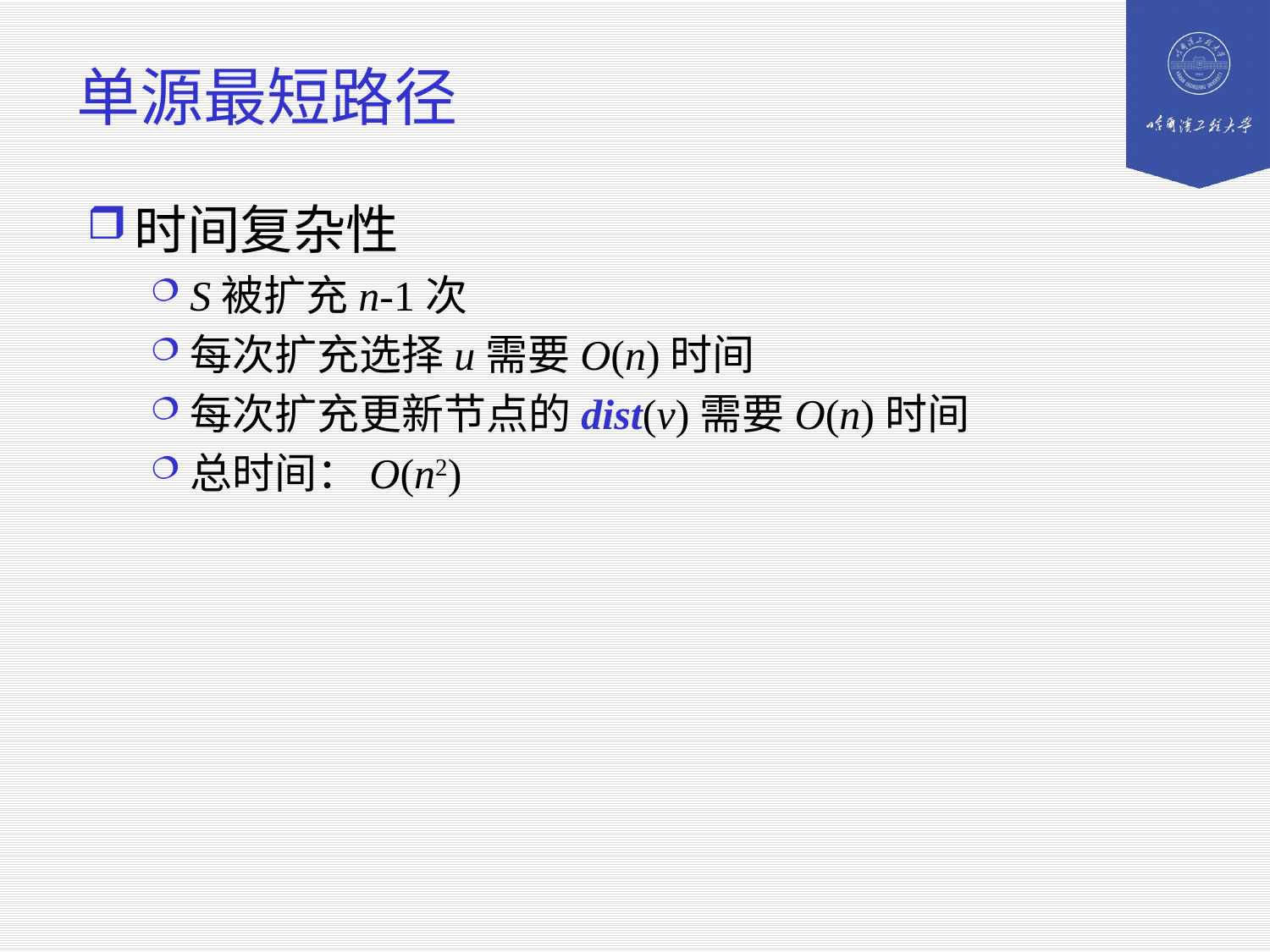

# 单源最短路径
时间复杂性
S被扩充n-1次
每次扩充选择u需要O(n)时间
每次扩充更新节点的dist(v)需要O(n)时间
总时间：O(n2)